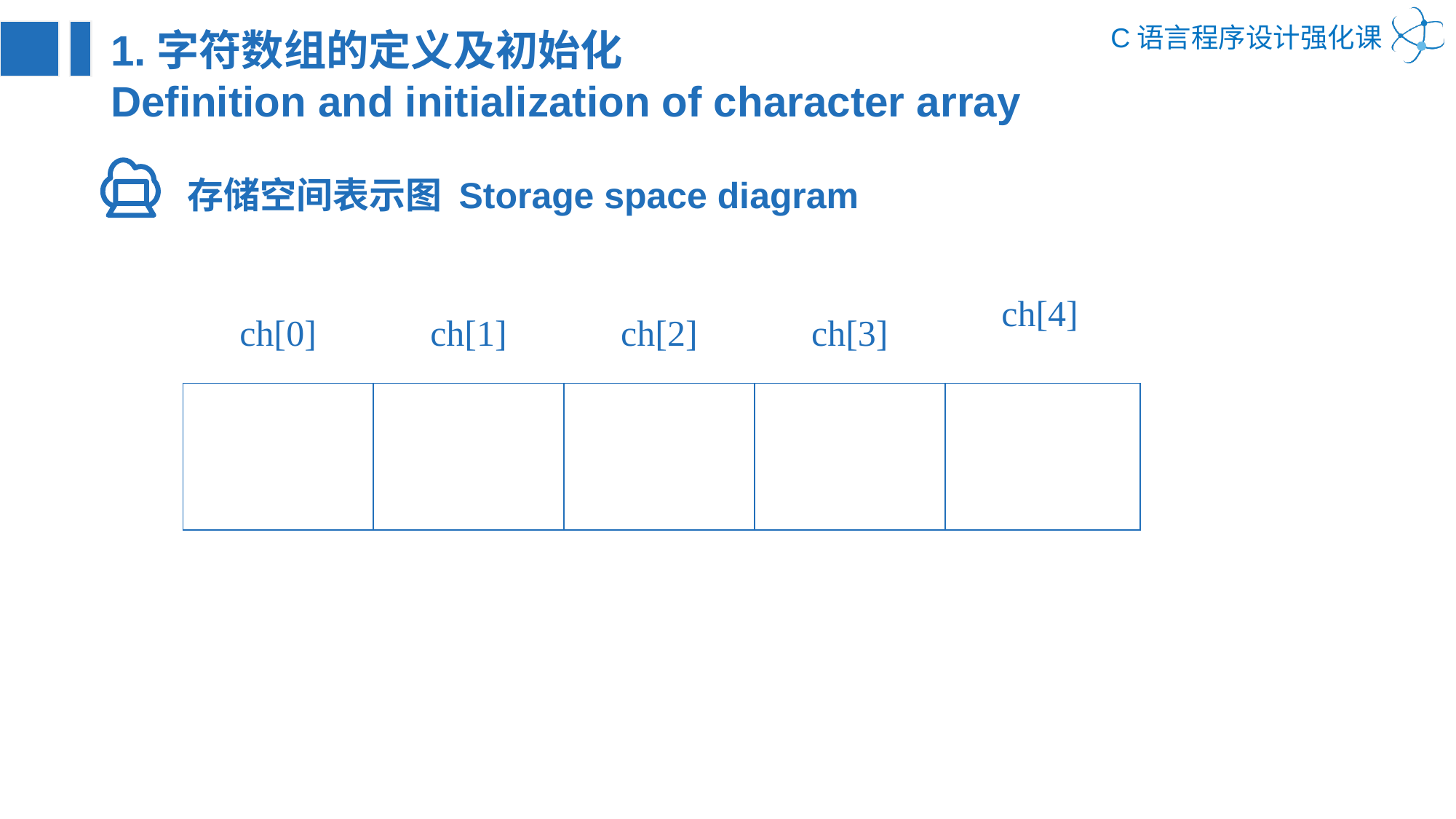

1.字符数组的定义及初始化
Definition and initialization of character array

存储空间表示图 Storage space diagram
| ch[0] | ch[1] | ch[2] | ch[3] | ch[4] |
| --- | --- | --- | --- | --- |
|  |  |  |  |  |